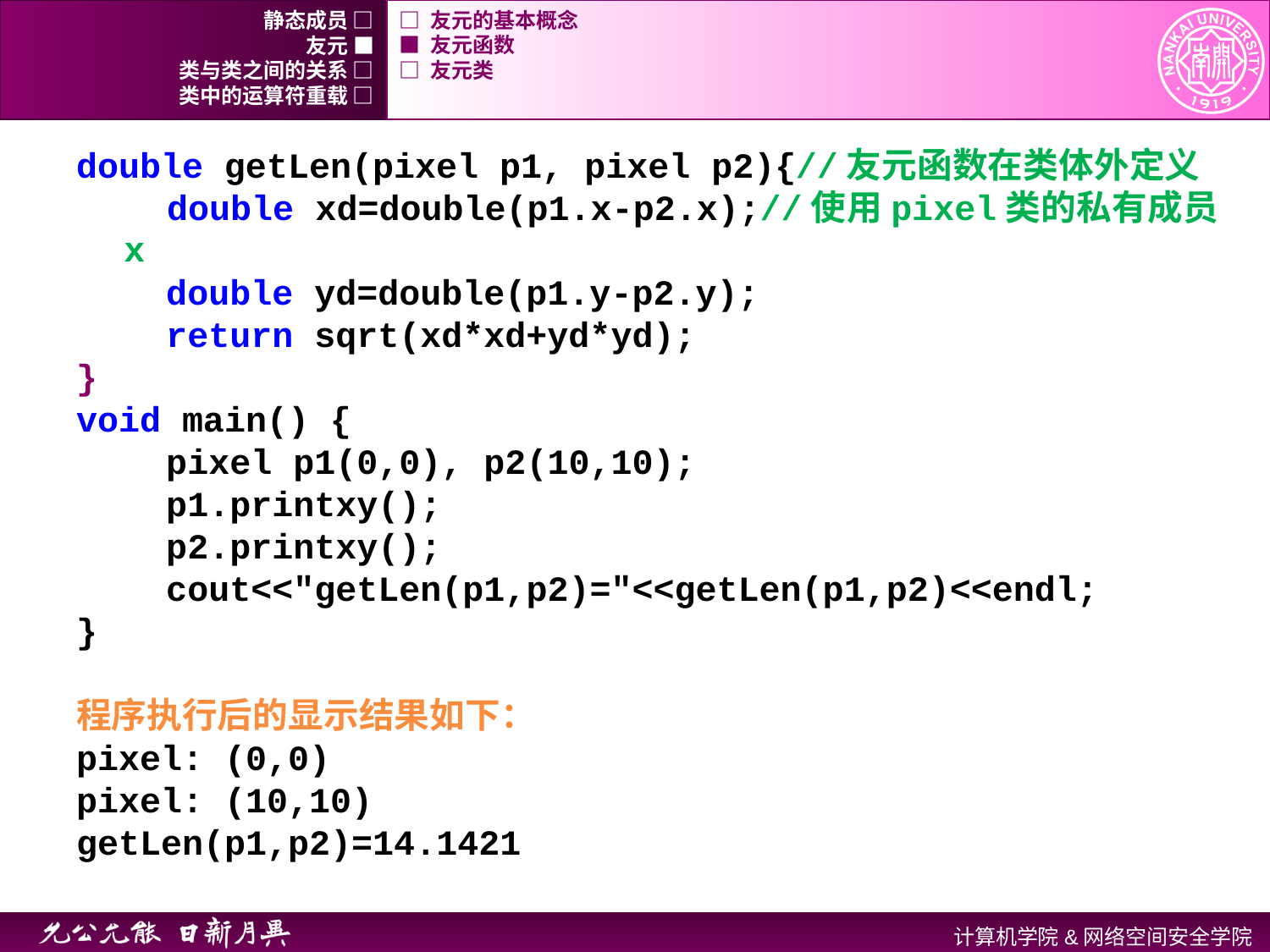

静态成员 □
□ 友元的基本概念
友元 ■
■ 友元函数
类与类之间的关系 □
□ 友元类
类中的运算符重载 □

double getLen(pixel p1, pixel p2){//友元函数在类体外定义
	  double xd=double(p1.x-p2.x);//使用pixel类的私有成员x
	  double yd=double(p1.y-p2.y);
	  return sqrt(xd*xd+yd*yd);
}
void main() {
	  pixel p1(0,0), p2(10,10);
	  p1.printxy();
	  p2.printxy();
	  cout<<"getLen(p1,p2)="<<getLen(p1,p2)<<endl;
}

程序执行后的显示结果如下：
pixel: (0,0)
pixel: (10,10)
getLen(p1,p2)=14.1421